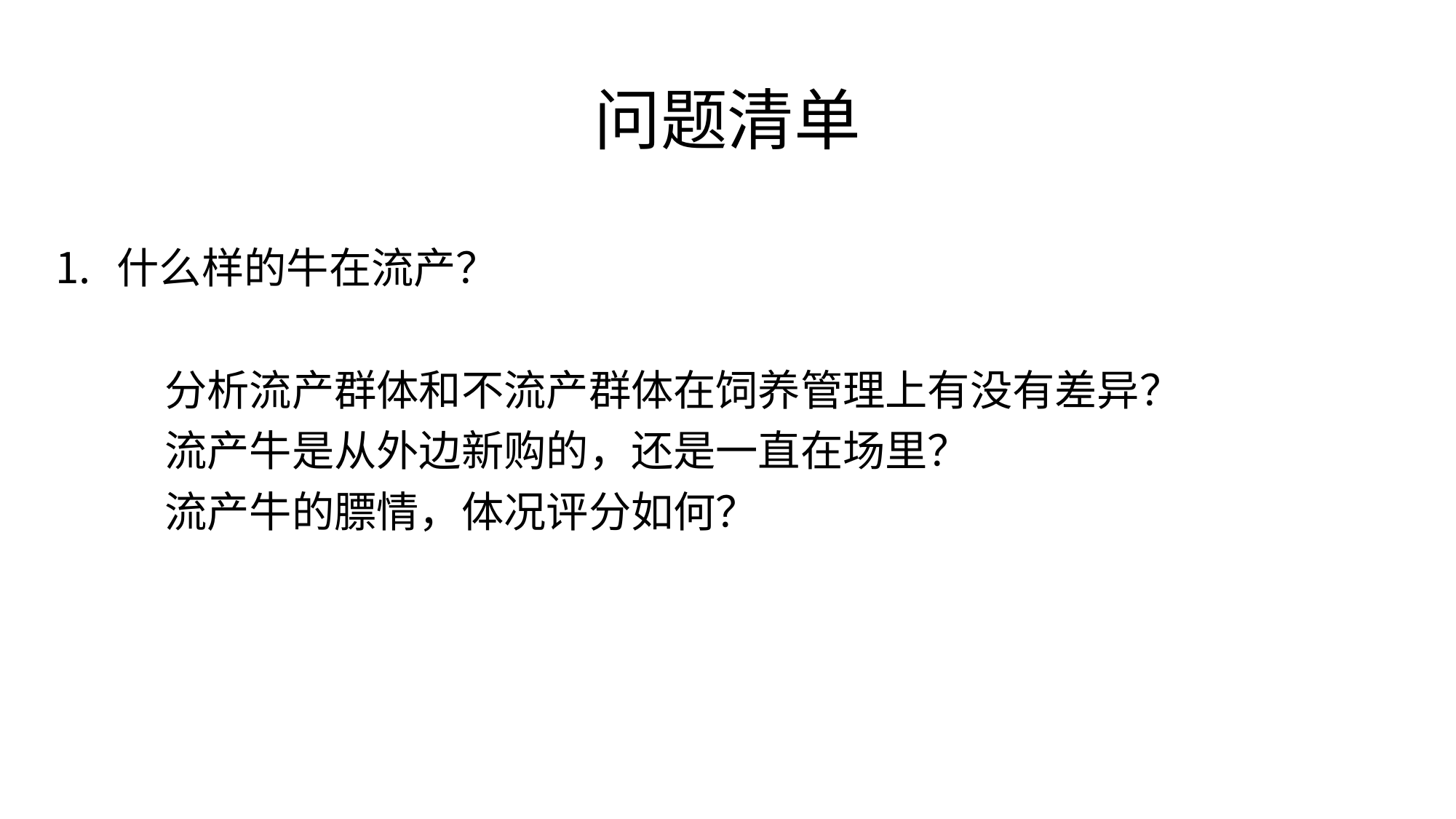

# 问题清单
什么样的牛在流产？

	分析流产群体和不流产群体在饲养管理上有没有差异？
	流产牛是从外边新购的，还是一直在场里？
	流产牛的膘情，体况评分如何？